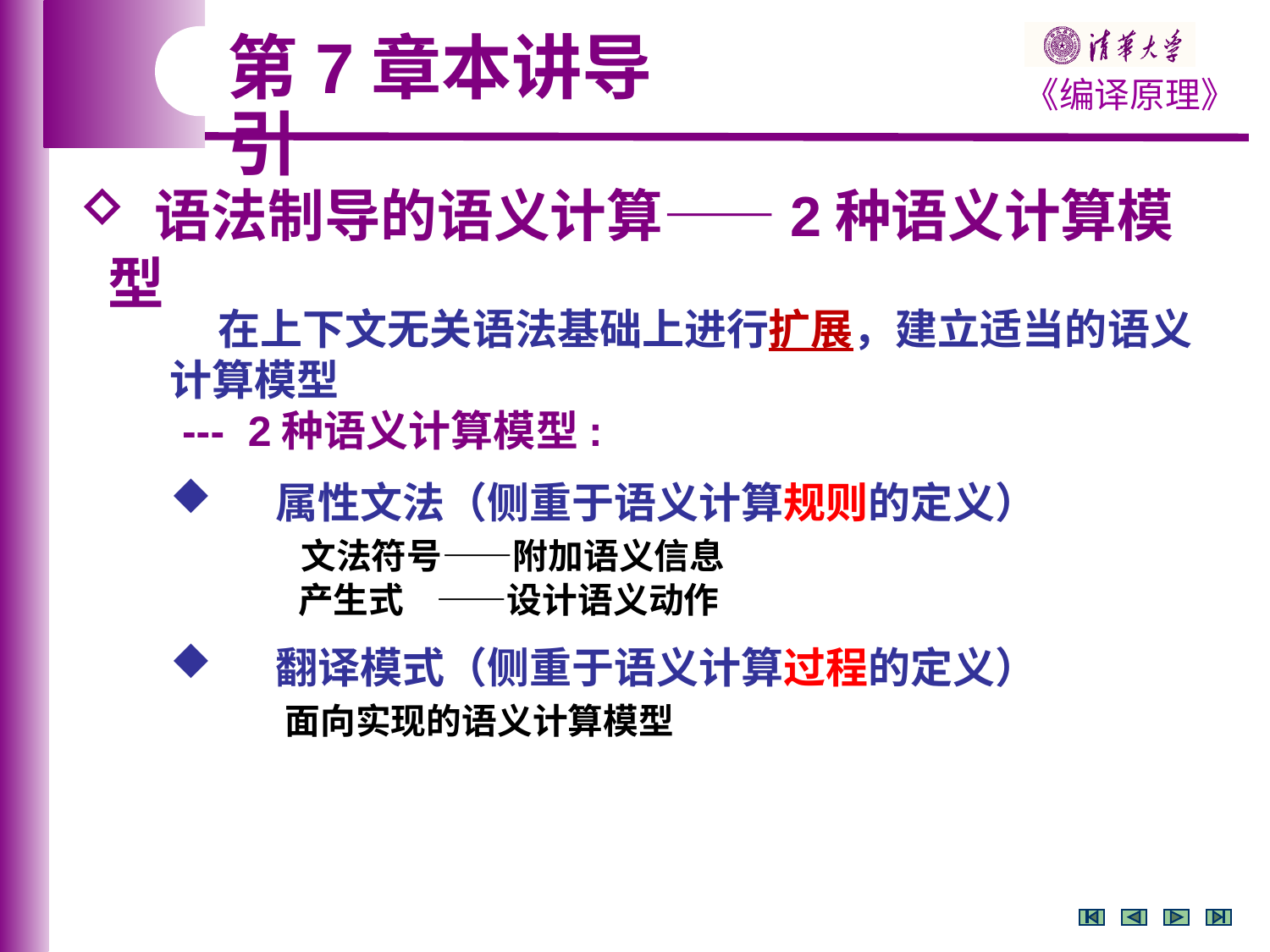

第7章本讲导引
 语法制导的语义计算——2种语义计算模型

    在上下文无关语法基础上进行扩展，建立适当的语义计算模型
 ---  2种语义计算模型:

     属性文法（侧重于语义计算规则的定义）
      文法符号——附加语义信息
       产生式    ——设计语义动作

     翻译模式（侧重于语义计算过程的定义）
           面向实现的语义计算模型